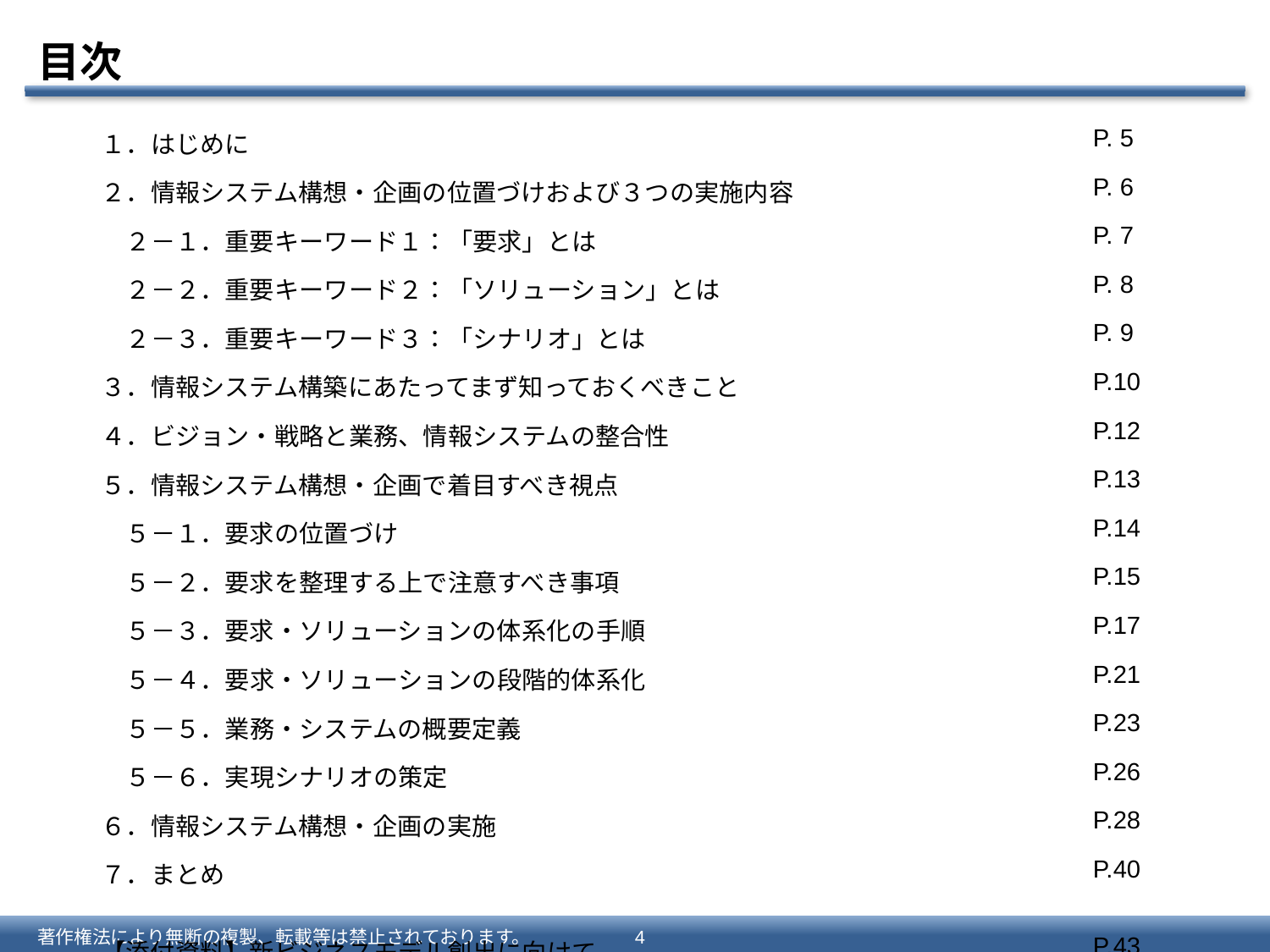

# 目次
| １．はじめに |  | P. 5 |
| --- | --- | --- |
| ２．情報システム構想・企画の位置づけおよび３つの実施内容 |  | P. 6 |
| ２－１．重要キーワード１：「要求」とは |  | P. 7 |
| ２－２．重要キーワード２：「ソリューション」とは |  | P. 8 |
| ２－３．重要キーワード３：「シナリオ」とは |  | P. 9 |
| ３．情報システム構築にあたってまず知っておくべきこと |  | P.10 |
| ４．ビジョン・戦略と業務、情報システムの整合性 |  | P.12 |
| ５．情報システム構想・企画で着目すべき視点 |  | P.13 |
| ５－１．要求の位置づけ |  | P.14 |
| ５－２．要求を整理する上で注意すべき事項 |  | P.15 |
| ５－３．要求・ソリューションの体系化の手順 |  | P.17 |
| ５－４．要求・ソリューションの段階的体系化 |  | P.21 |
| ５－５．業務・システムの概要定義 |  | P.23 |
| ５－６．実現シナリオの策定 |  | P.26 |
| ６．情報システム構想・企画の実施 |  | P.28 |
| ７．まとめ |  | P.40 |
|  |  |  |
| 【添付資料】新ビジネスモデル創出に向けて |  | P.43 |